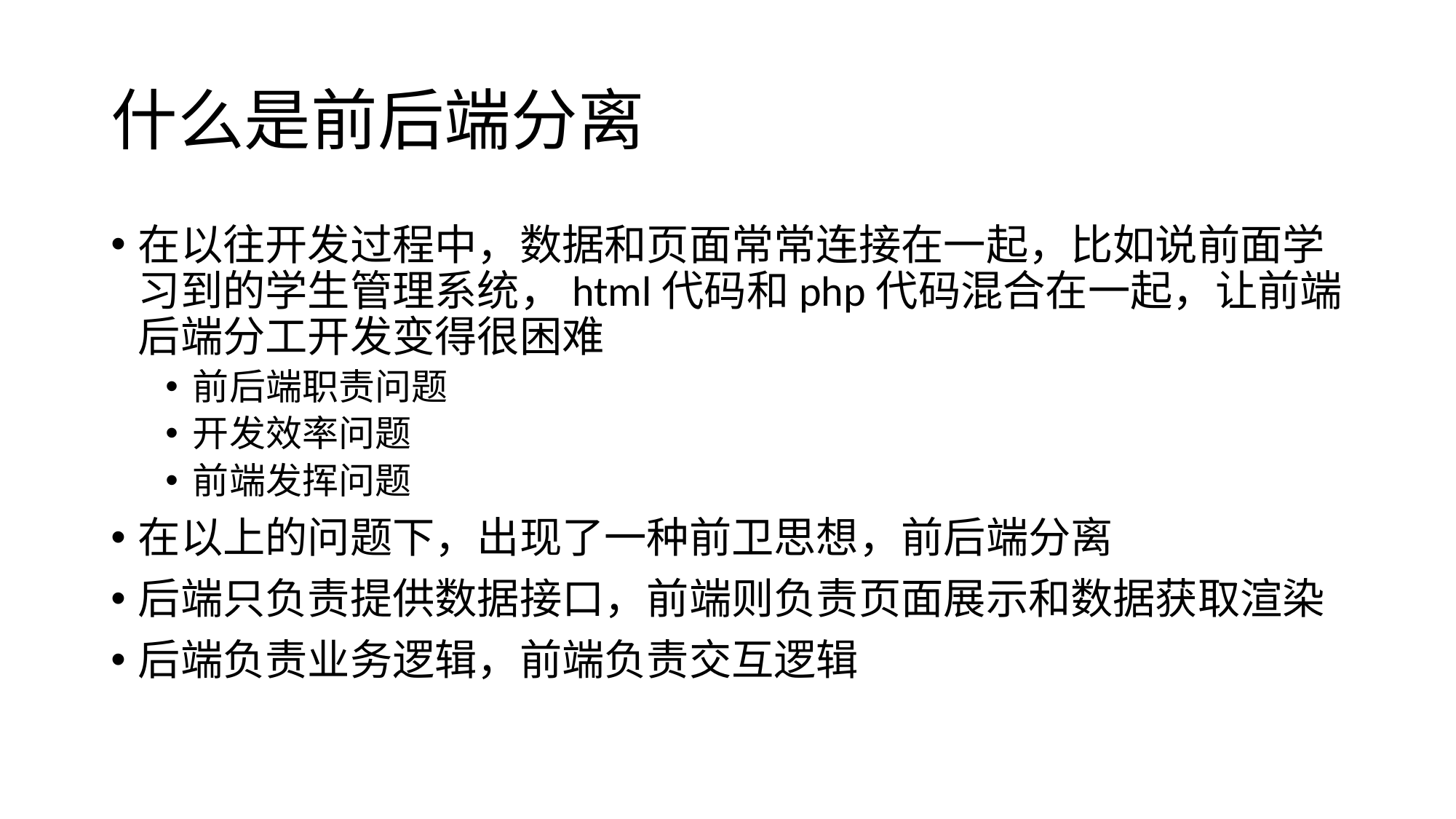

# 什么是前后端分离
在以往开发过程中，数据和页面常常连接在一起，比如说前面学习到的学生管理系统，html代码和php代码混合在一起，让前端后端分工开发变得很困难
前后端职责问题
开发效率问题
前端发挥问题
在以上的问题下，出现了一种前卫思想，前后端分离
后端只负责提供数据接口，前端则负责页面展示和数据获取渲染
后端负责业务逻辑，前端负责交互逻辑